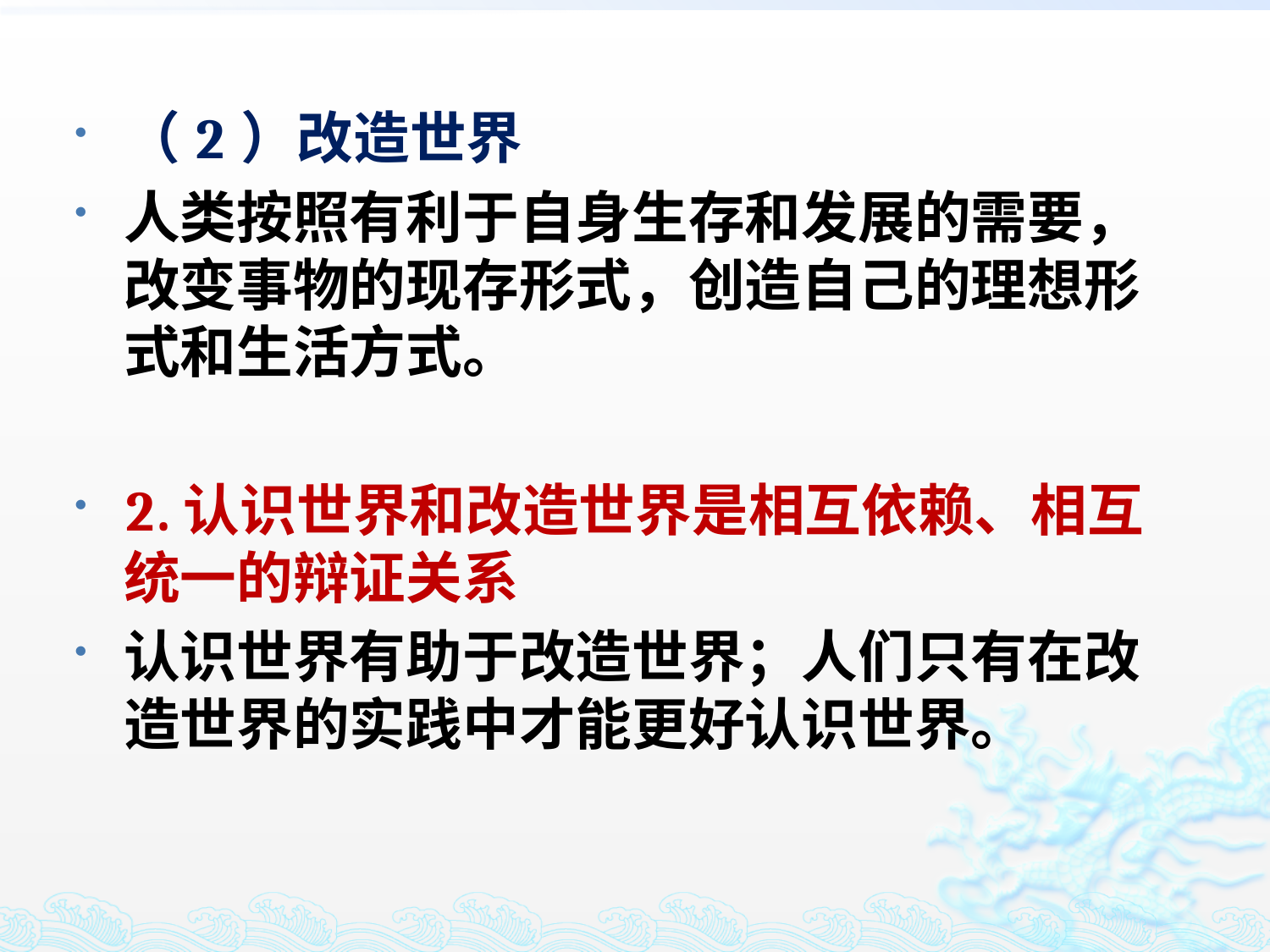

（2）改造世界
人类按照有利于自身生存和发展的需要，改变事物的现存形式，创造自己的理想形式和生活方式。

2.认识世界和改造世界是相互依赖、相互统一的辩证关系
认识世界有助于改造世界；人们只有在改造世界的实践中才能更好认识世界。